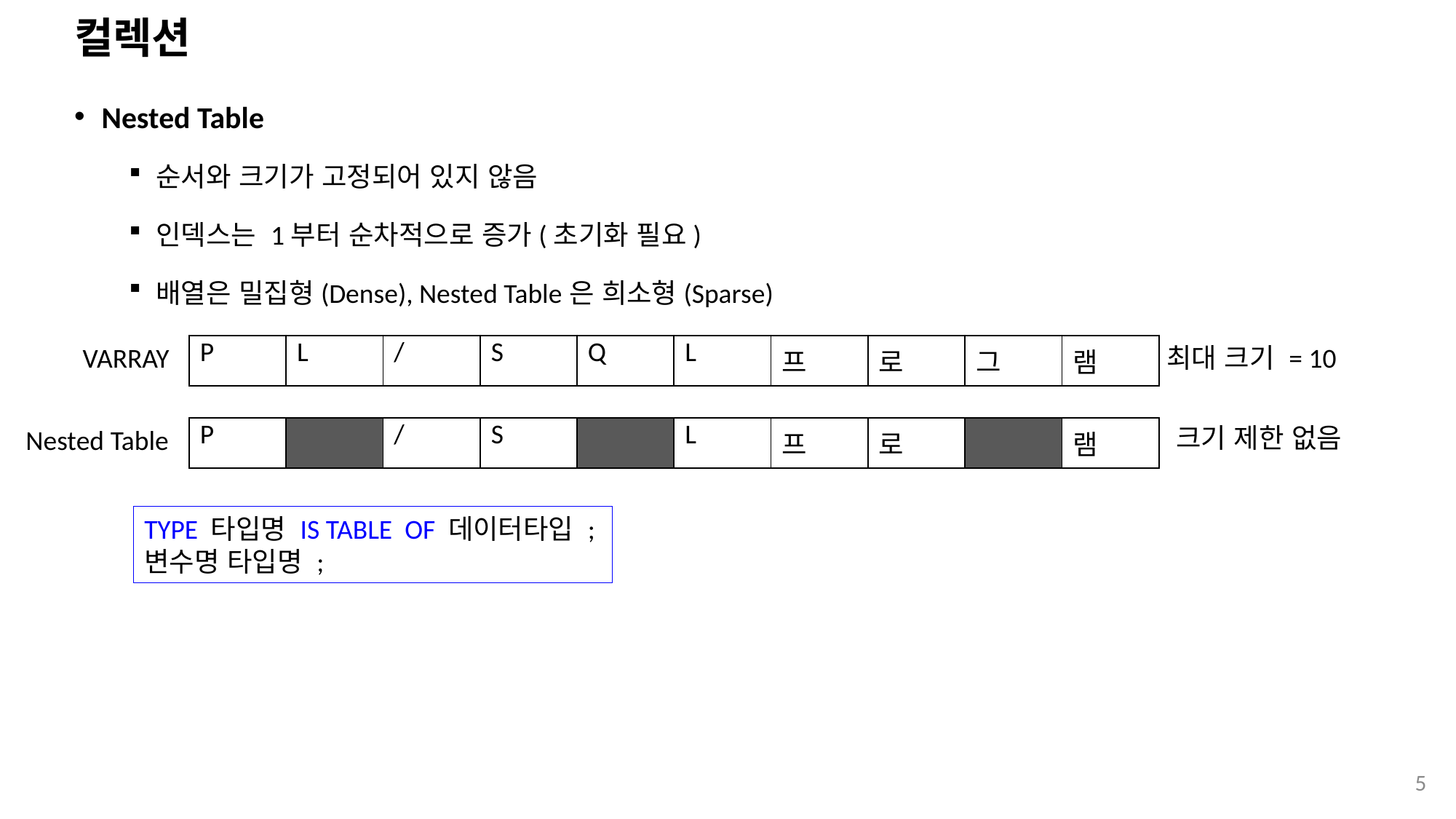

# 컬렉션
Nested Table
순서와 크기가 고정되어 있지 않음
인덱스는 1부터 순차적으로 증가(초기화 필요)
배열은 밀집형(Dense), Nested Table은 희소형(Sparse)

VARRAY
최대 크기 = 10
| P | L | / | S | Q | L | 프 | 로 | 그 | 램 |
| --- | --- | --- | --- | --- | --- | --- | --- | --- | --- |
크기 제한 없음
| P |  | / | S |  | L | 프 | 로 |  | 램 |
| --- | --- | --- | --- | --- | --- | --- | --- | --- | --- |
Nested Table
TYPE 타입명 IS TABLE  OF 데이터타입 ;
변수명 타입명 ;
5